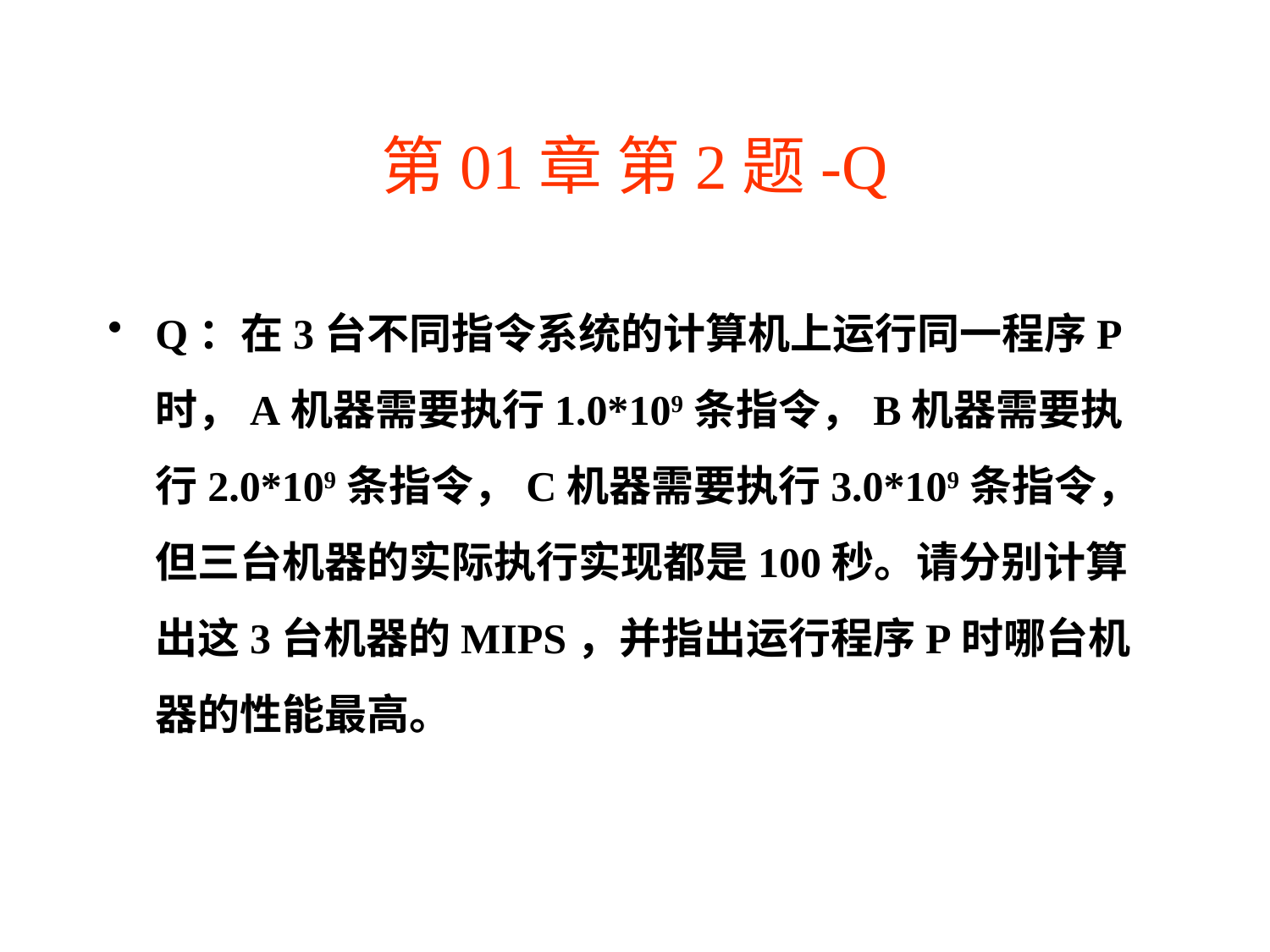

# 第01章 第2题-Q
Q：在3台不同指令系统的计算机上运行同一程序P时，A机器需要执行1.0*109条指令，B机器需要执行2.0*109条指令，C机器需要执行3.0*109条指令，但三台机器的实际执行实现都是100秒。请分别计算出这3台机器的MIPS，并指出运行程序P时哪台机器的性能最高。